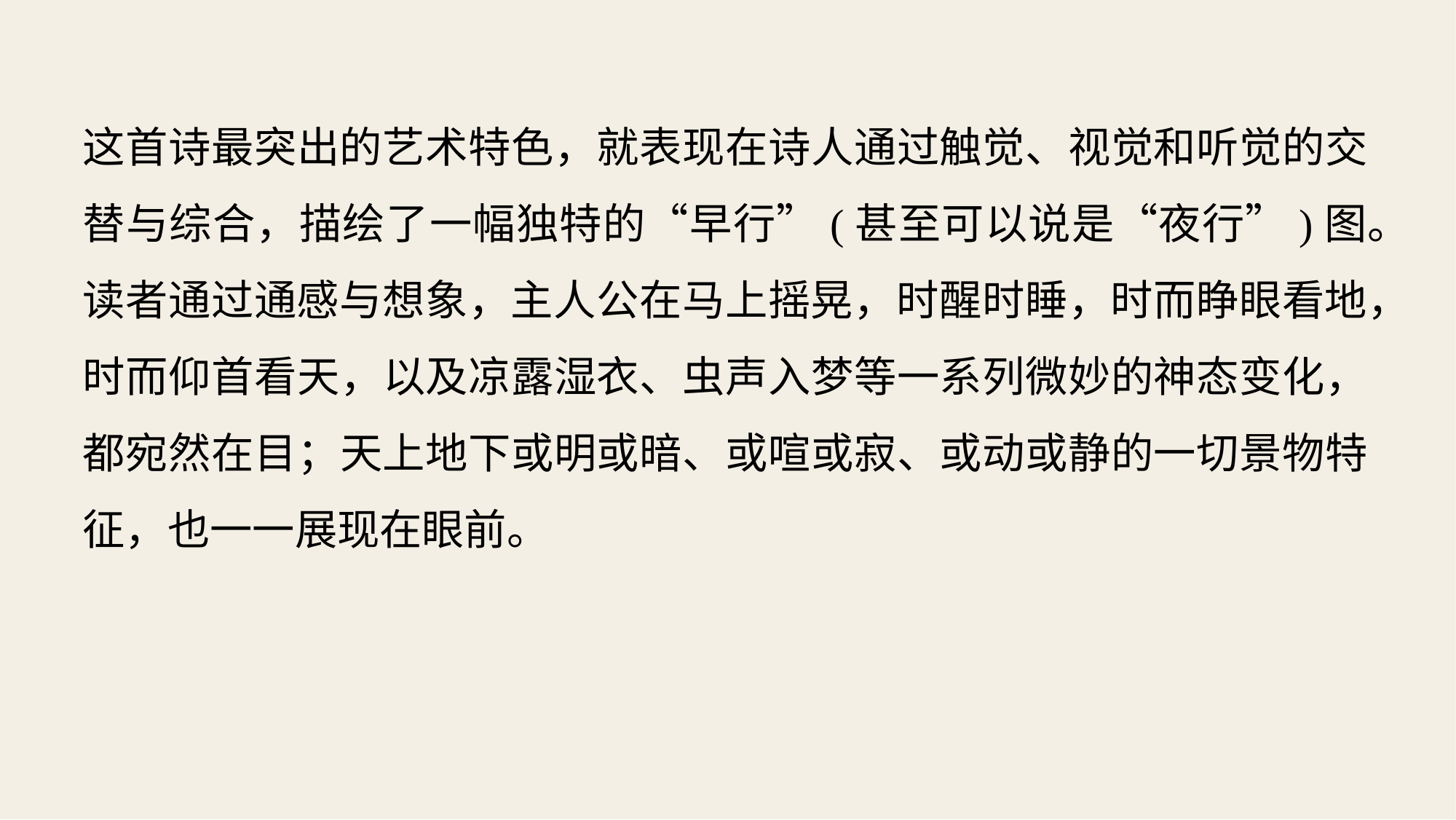

这首诗最突出的艺术特色，就表现在诗人通过触觉、视觉和听觉的交替与综合，描绘了一幅独特的“早行”(甚至可以说是“夜行”)图。读者通过通感与想象，主人公在马上摇晃，时醒时睡，时而睁眼看地，时而仰首看天，以及凉露湿衣、虫声入梦等一系列微妙的神态变化，都宛然在目；天上地下或明或暗、或喧或寂、或动或静的一切景物特征，也一一展现在眼前。